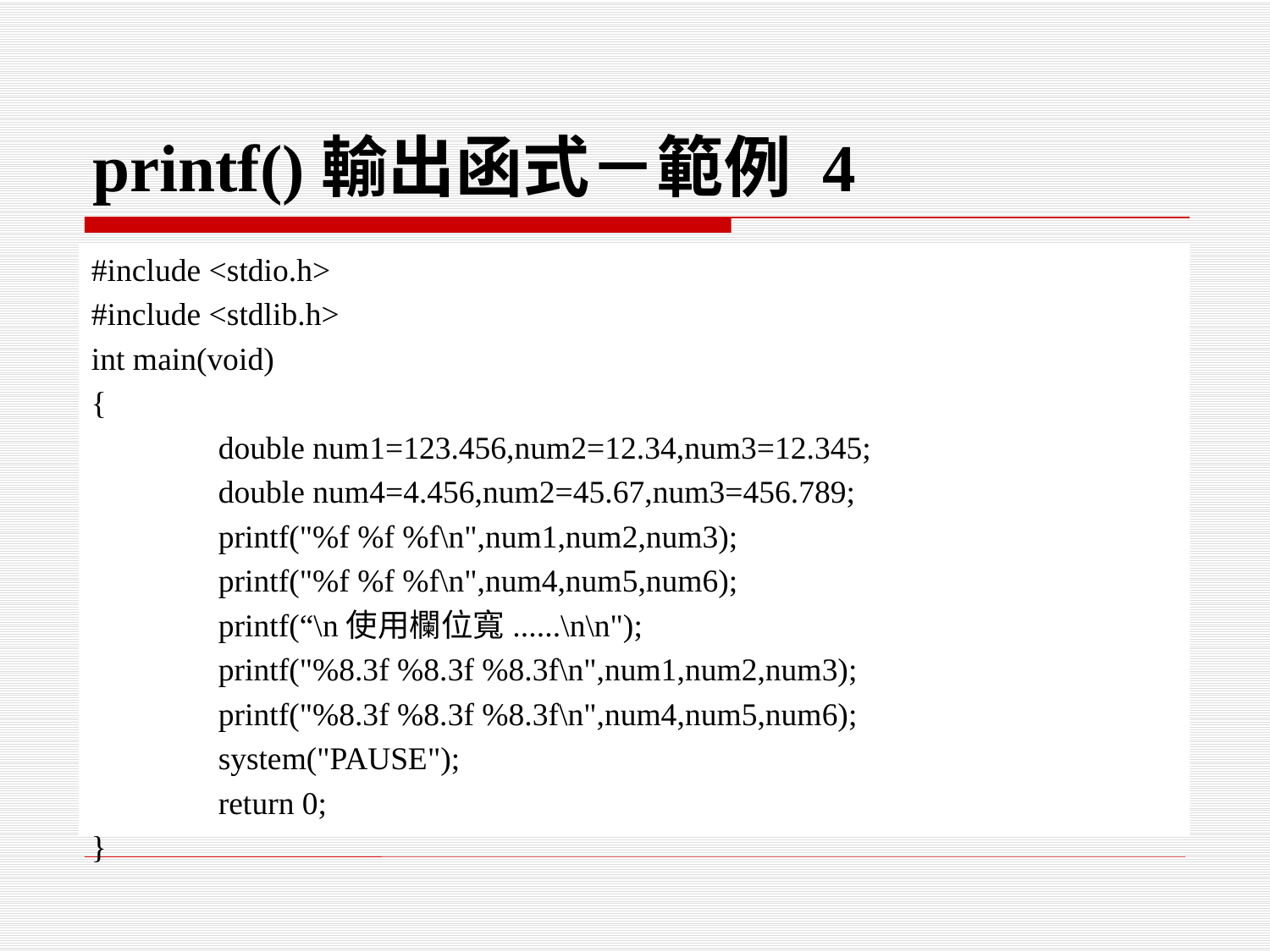

# printf()輸出函式－範例 4
#include <stdio.h>
#include <stdlib.h>
int main(void)
{
	double num1=123.456,num2=12.34,num3=12.345;
	double num4=4.456,num2=45.67,num3=456.789;
	printf("%f %f %f\n",num1,num2,num3);
	printf("%f %f %f\n",num4,num5,num6);
	printf(“\n使用欄位寬......\n\n");
	printf("%8.3f %8.3f %8.3f\n",num1,num2,num3);
	printf("%8.3f %8.3f %8.3f\n",num4,num5,num6);
	system("PAUSE");
	return 0;
}